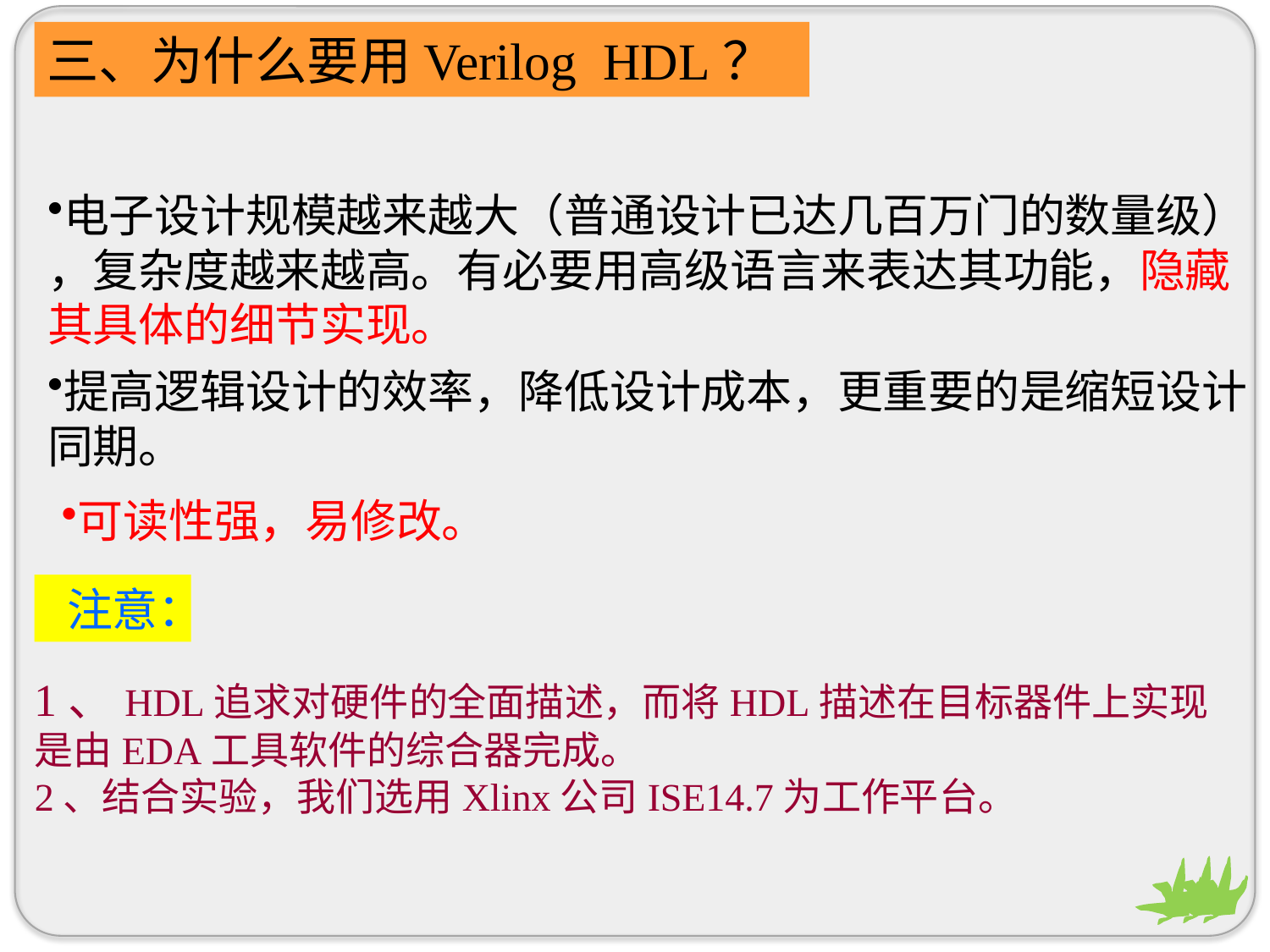

三、为什么要用Verilog  HDL？
电子设计规模越来越大（普通设计已达几百万门的数量级） ，复杂度越来越高。有必要用高级语言来表达其功能，隐藏其具体的细节实现。
提高逻辑设计的效率，降低设计成本，更重要的是缩短设计同期。
可读性强，易修改。
注意：
1、HDL追求对硬件的全面描述，而将HDL描述在目标器件上实现是由EDA工具软件的综合器完成。
2、结合实验，我们选用Xlinx公司ISE14.7为工作平台。
8